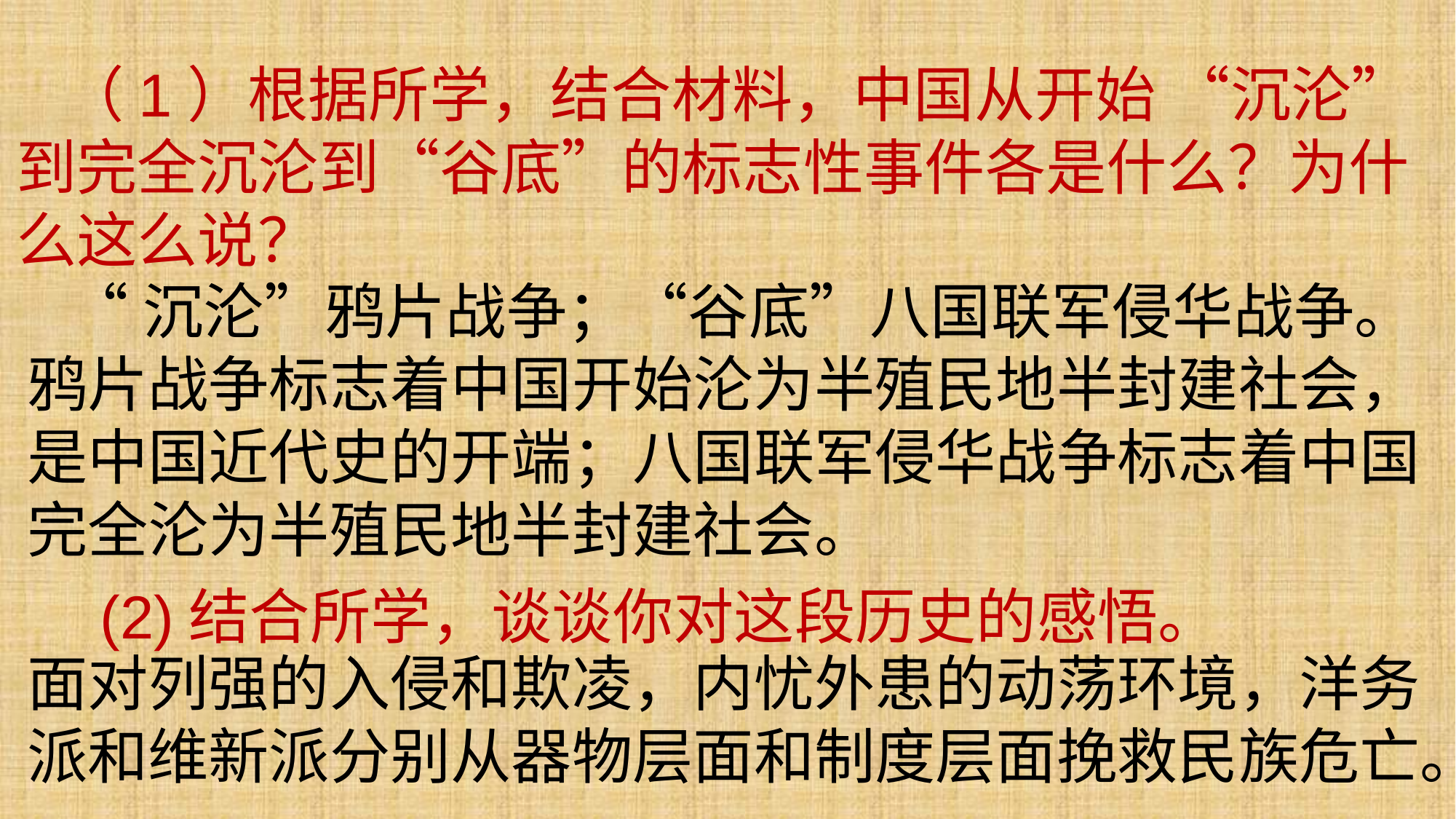

（1）根据所学，结合材料，中国从开始 “沉沦”到完全沉沦到“谷底”的标志性事件各是什么？为什么这么说？
   “沉沦”鸦片战争；“谷底”八国联军侵华战争。鸦片战争标志着中国开始沦为半殖民地半封建社会，是中国近代史的开端；八国联军侵华战争标志着中国完全沦为半殖民地半封建社会。
(2)结合所学，谈谈你对这段历史的感悟。
面对列强的入侵和欺凌，内忧外患的动荡环境，洋务派和维新派分别从器物层面和制度层面挽救民族危亡。